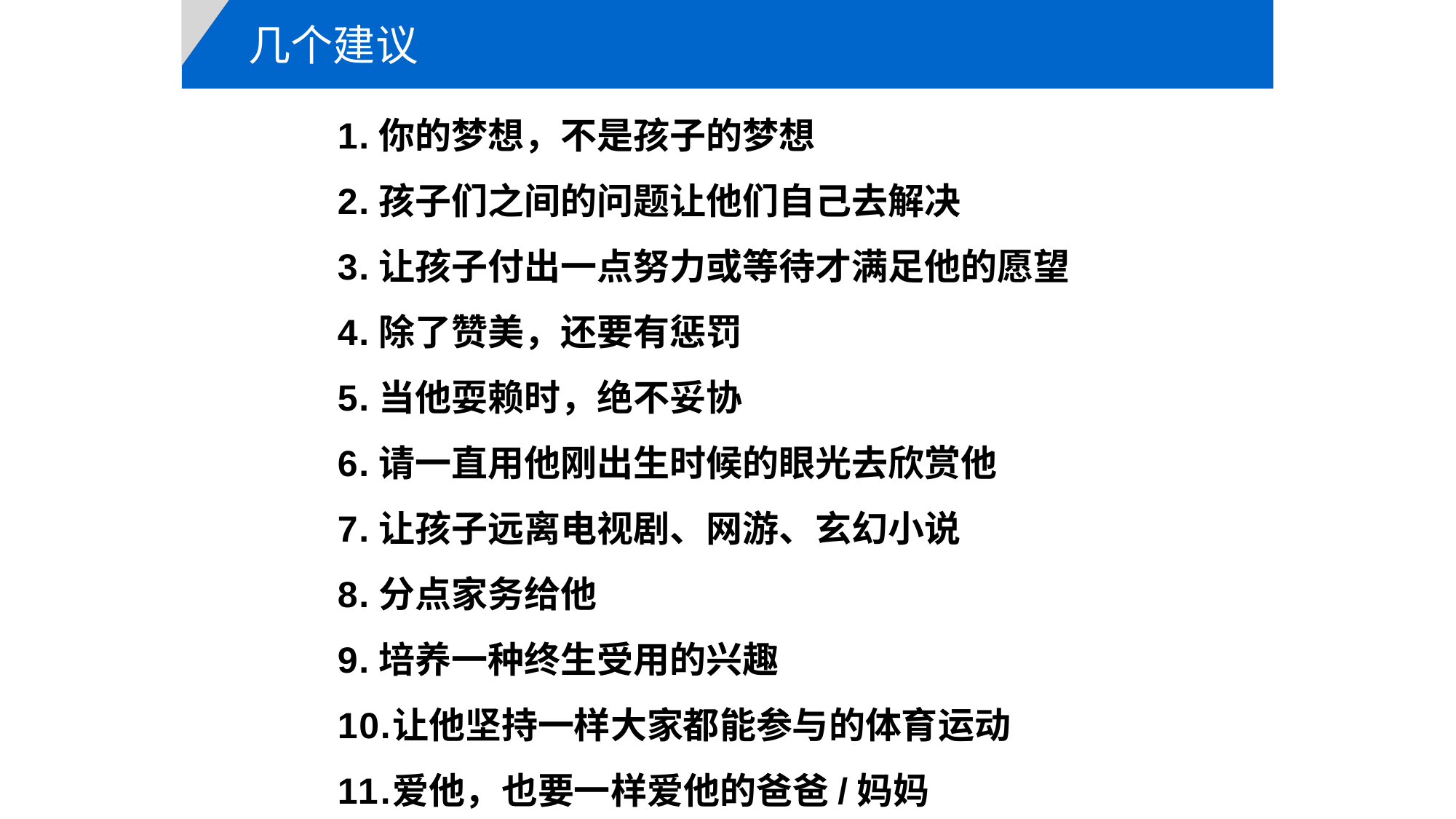

几个建议
你的梦想，不是孩子的梦想
孩子们之间的问题让他们自己去解决
让孩子付出一点努力或等待才满足他的愿望
除了赞美，还要有惩罚
当他耍赖时，绝不妥协
请一直用他刚出生时候的眼光去欣赏他
让孩子远离电视剧、网游、玄幻小说
分点家务给他
培养一种终生受用的兴趣
让他坚持一样大家都能参与的体育运动
爱他，也要一样爱他的爸爸/妈妈